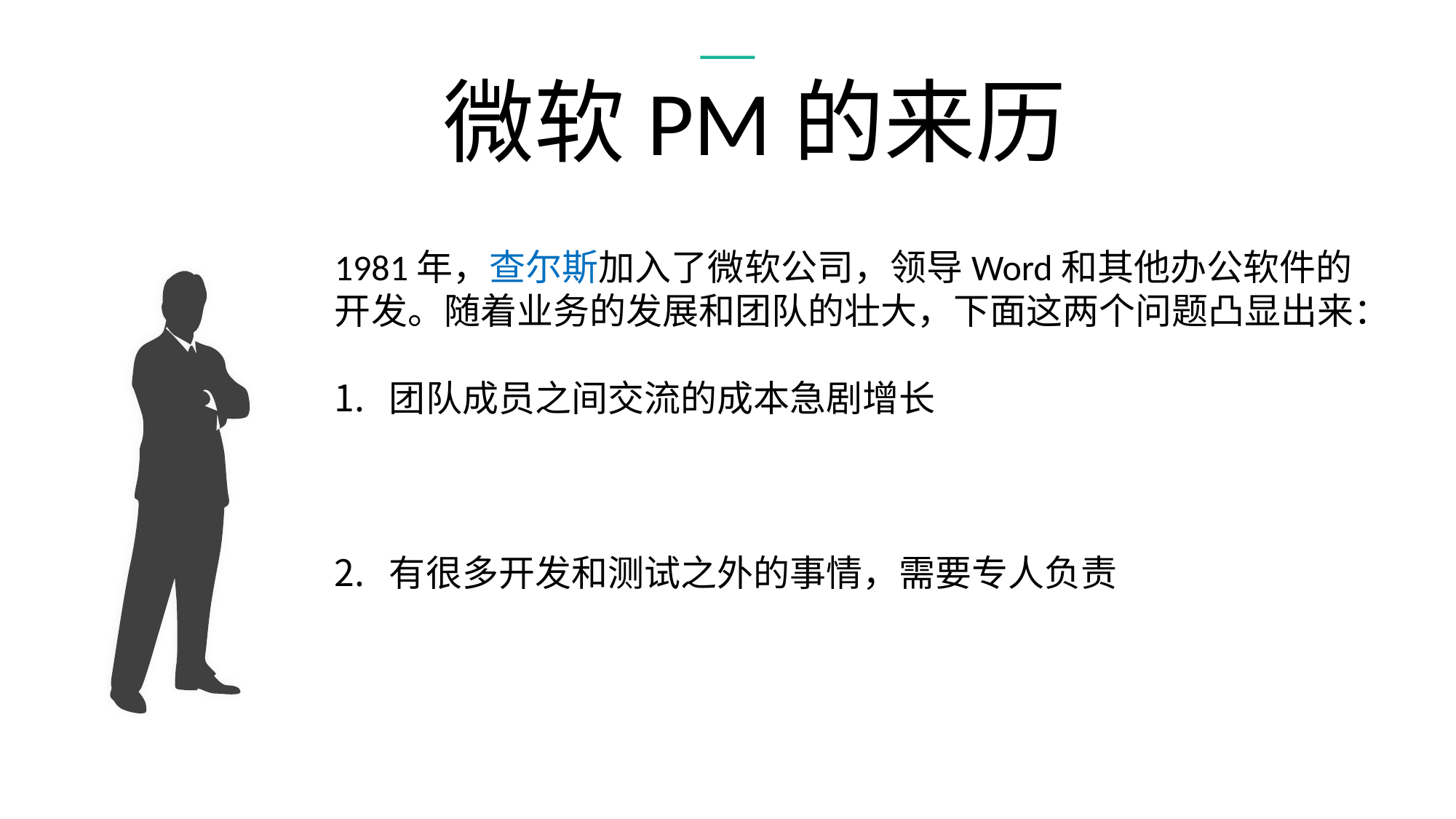

微软PM的来历
1981年，查尔斯加入了微软公司，领导Word和其他办公软件的开发。随着业务的发展和团队的壮大，下面这两个问题凸显出来：

团队成员之间交流的成本急剧增长

有很多开发和测试之外的事情，需要专人负责